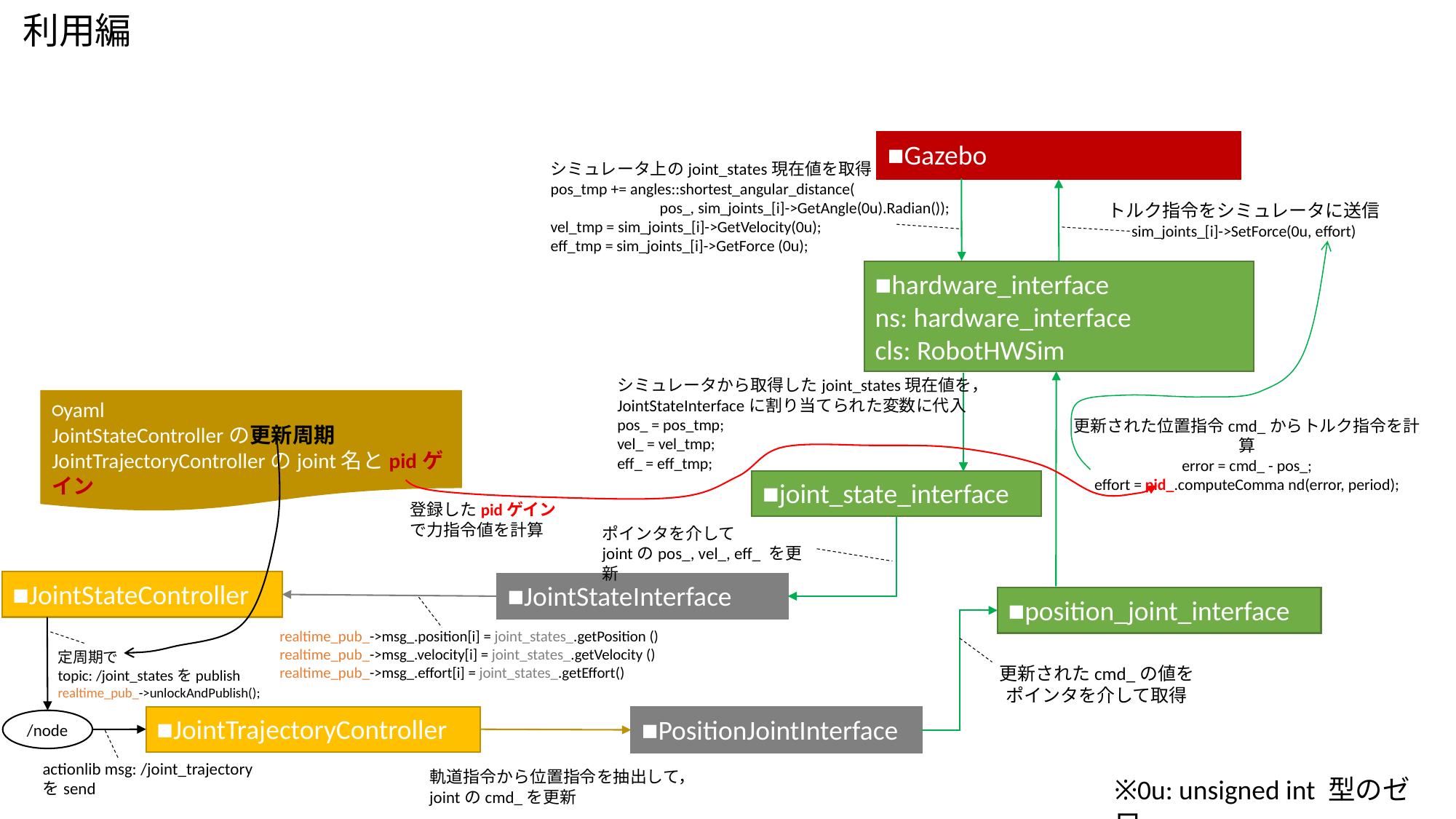

利用編
■Gazebo

シミュレータ上のjoint_states現在値を取得
pos_tmp += angles::shortest_angular_distance(
	pos_, sim_joints_[i]->GetAngle(0u).Radian());
vel_tmp = sim_joints_[i]->GetVelocity(0u);
eff_tmp = sim_joints_[i]->GetForce (0u);
トルク指令をシミュレータに送信
sim_joints_[i]->SetForce(0u, effort)

■hardware_interface
ns: hardware_interface
cls: RobotHWSim
シミュレータから取得したjoint_states現在値を，
JointStateInterfaceに割り当てられた変数に代入
pos_ = pos_tmp;
vel_ = vel_tmp;
eff_ = eff_tmp;
○yaml
JointStateControllerの更新周期
JointTrajectoryControllerのjoint名とpidゲイン
更新された位置指令cmd_からトルク指令を計算
error = cmd_ - pos_;
effort = pid_.computeComma nd(error, period);

■joint_state_interface
登録したpidゲインで力指令値を計算
ポインタを介して
jointのpos_, vel_, eff_ を更新
■JointStateController
■JointStateInterface
■position_joint_interface
realtime_pub_->msg_.position[i] = joint_states_.getPosition ()
realtime_pub_->msg_.velocity[i] = joint_states_.getVelocity ()
realtime_pub_->msg_.effort[i] = joint_states_.getEffort()
定周期で
topic: /joint_statesをpublish
realtime_pub_->unlockAndPublish();
更新されたcmd_の値を
ポインタを介して取得
■JointTrajectoryController
■PositionJointInterface
/node
actionlib msg: /joint_trajectory
をsend
軌道指令から位置指令を抽出して，
jointのcmd_を更新
※0u: unsigned int 型のゼロ